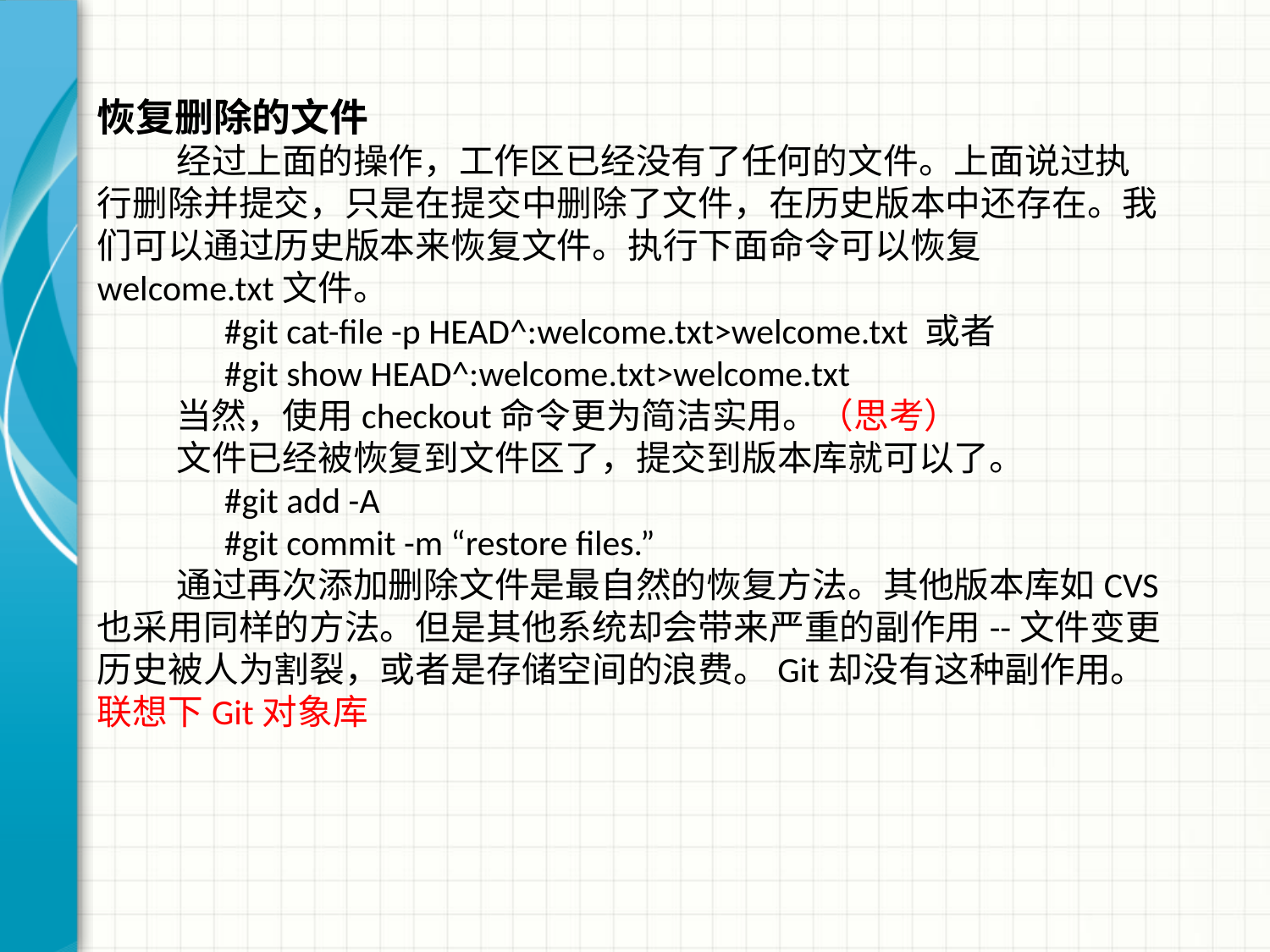

恢复删除的文件
         经过上面的操作，工作区已经没有了任何的文件。上面说过执行删除并提交，只是在提交中删除了文件，在历史版本中还存在。我们可以通过历史版本来恢复文件。执行下面命令可以恢复welcome.txt文件。
	#git cat-file -p HEAD^:welcome.txt>welcome.txt 或者
	#git show HEAD^:welcome.txt>welcome.txt
         当然，使用checkout命令更为简洁实用。（思考）
         文件已经被恢复到文件区了，提交到版本库就可以了。
	#git add -A
	#git commit -m “restore files.”
         通过再次添加删除文件是最自然的恢复方法。其他版本库如CVS也采用同样的方法。但是其他系统却会带来严重的副作用--文件变更历史被人为割裂，或者是存储空间的浪费。Git却没有这种副作用。联想下Git对象库